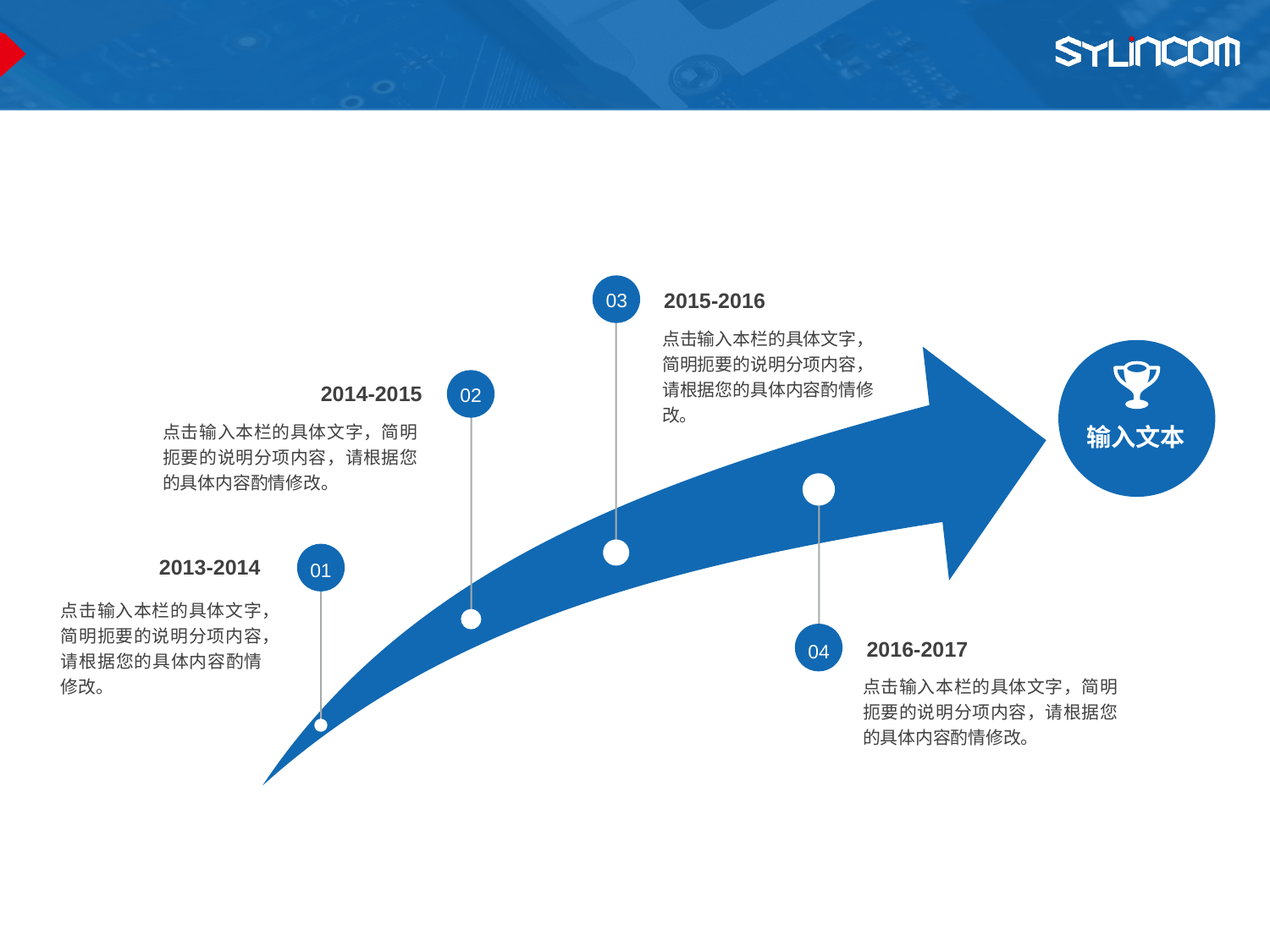

#

2015-2016
03

点击输入本栏的具体文字，简明扼要的说明分项内容，请根据您的具体内容酌情修改。

2014-2015
02

输入文本
点击输入本栏的具体文字，简明扼要的说明分项内容，请根据您的具体内容酌情修改。

2013-2014

01

点击输入本栏的具体文字，简明扼要的说明分项内容，请根据您的具体内容酌情修改。

2016-2017
04
点击输入本栏的具体文字，简明扼要的说明分项内容，请根据您的具体内容酌情修改。